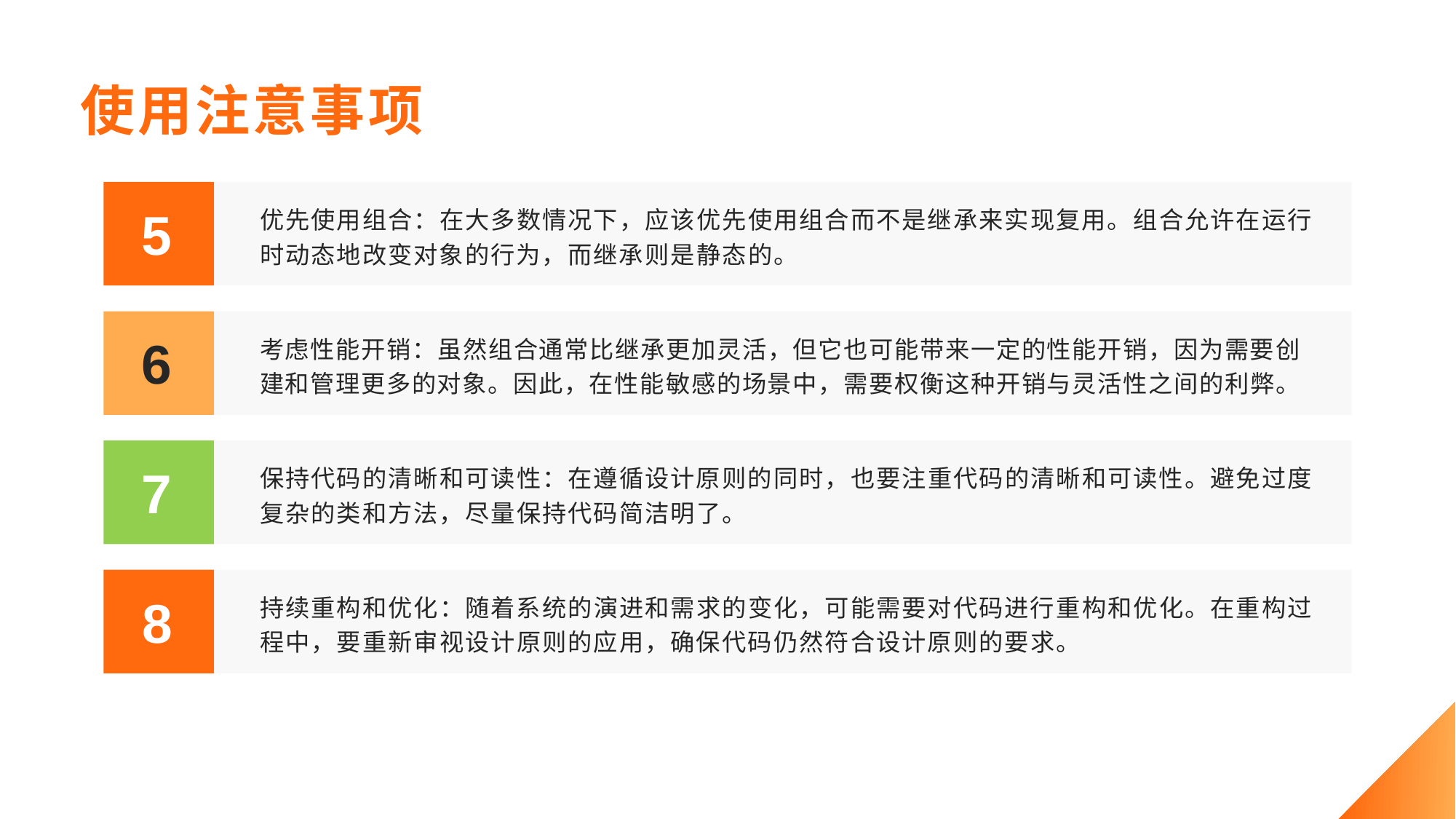

使用注意事项

优先使用组合：在大多数情况下，应该优先使用组合而不是继承来实现复用。组合允许在运行时动态地改变对象的行为，而继承则是静态的。
5

考虑性能开销：虽然组合通常比继承更加灵活，但它也可能带来一定的性能开销，因为需要创建和管理更多的对象。因此，在性能敏感的场景中，需要权衡这种开销与灵活性之间的利弊。
6

保持代码的清晰和可读性：在遵循设计原则的同时，也要注重代码的清晰和可读性。避免过度复杂的类和方法，尽量保持代码简洁明了。
7

持续重构和优化：随着系统的演进和需求的变化，可能需要对代码进行重构和优化。在重构过程中，要重新审视设计原则的应用，确保代码仍然符合设计原则的要求。
8